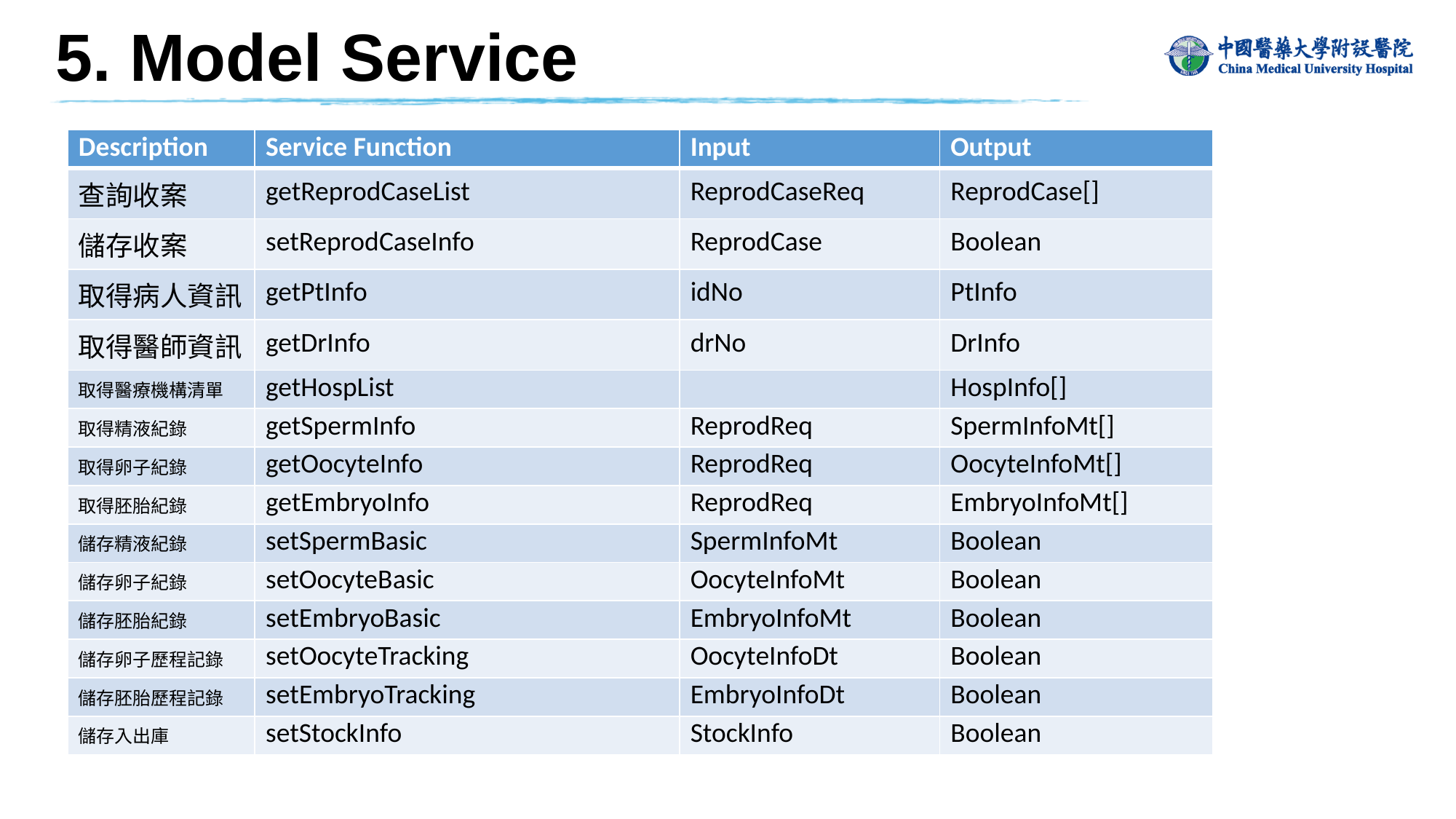

5. Model Service
| Description | Service Function | Input | Output |
| --- | --- | --- | --- |
| 查詢收案 | getReprodCaseList | ReprodCaseReq | ReprodCase[] |
| 儲存收案 | setReprodCaseInfo | ReprodCase | Boolean |
| 取得病人資訊 | getPtInfo | idNo | PtInfo |
| 取得醫師資訊 | getDrInfo | drNo | DrInfo |
| 取得醫療機構清單 | getHospList |  | HospInfo[] |
| 取得精液紀錄 | getSpermInfo | ReprodReq | SpermInfoMt[] |
| 取得卵子紀錄 | getOocyteInfo | ReprodReq | OocyteInfoMt[] |
| 取得胚胎紀錄 | getEmbryoInfo | ReprodReq | EmbryoInfoMt[] |
| 儲存精液紀錄 | setSpermBasic | SpermInfoMt | Boolean |
| 儲存卵子紀錄 | setOocyteBasic | OocyteInfoMt | Boolean |
| 儲存胚胎紀錄 | setEmbryoBasic | EmbryoInfoMt | Boolean |
| 儲存卵子歷程記錄 | setOocyteTracking | OocyteInfoDt | Boolean |
| 儲存胚胎歷程記錄 | setEmbryoTracking | EmbryoInfoDt | Boolean |
| 儲存入出庫 | setStockInfo | StockInfo | Boolean |